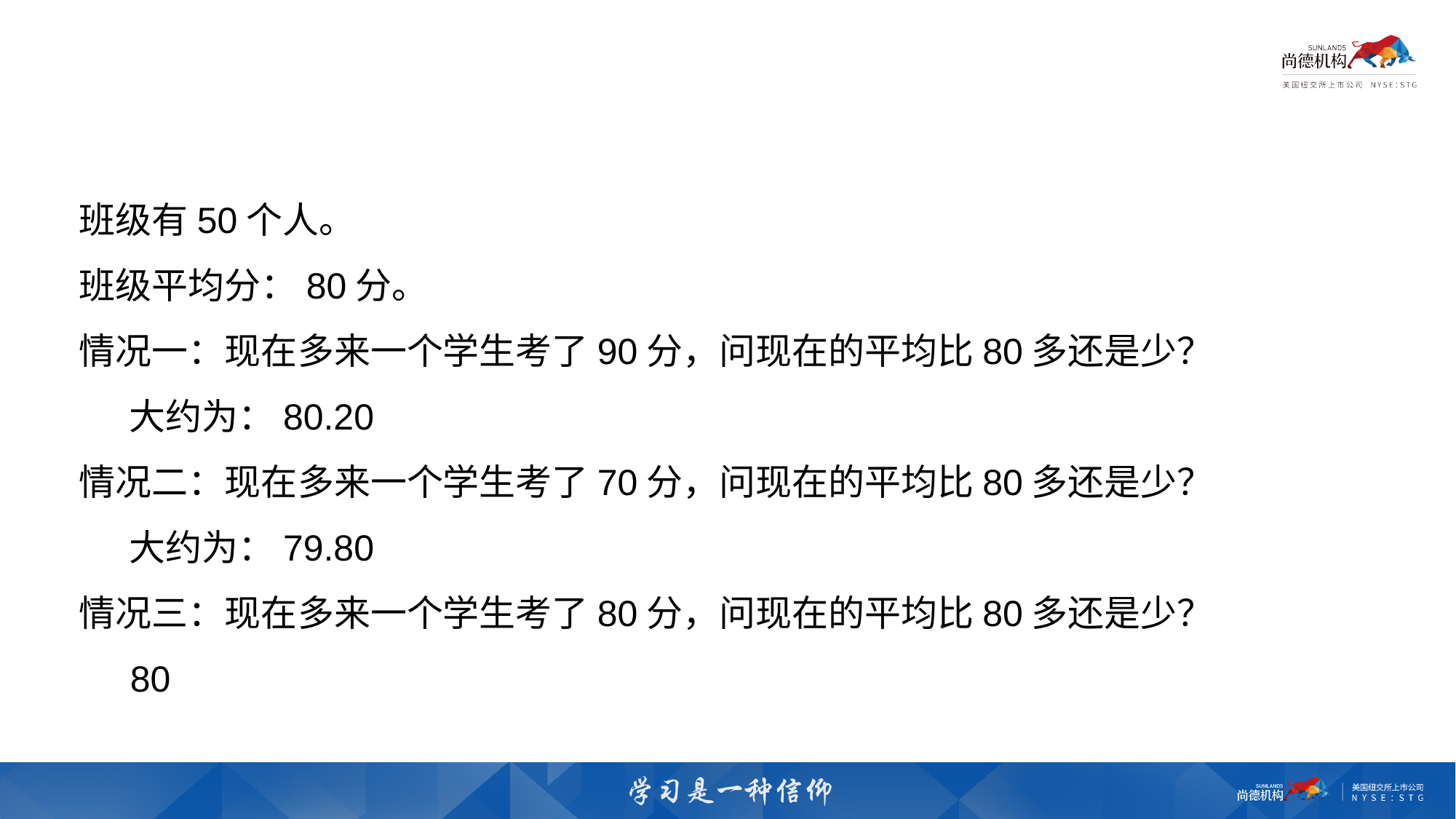

班级有50个人。
班级平均分：80分。
情况一：现在多来一个学生考了90分，问现在的平均比80多还是少？
     大约为：80.20
情况二：现在多来一个学生考了70分，问现在的平均比80多还是少？
     大约为：79.80
情况三：现在多来一个学生考了80分，问现在的平均比80多还是少？
     80